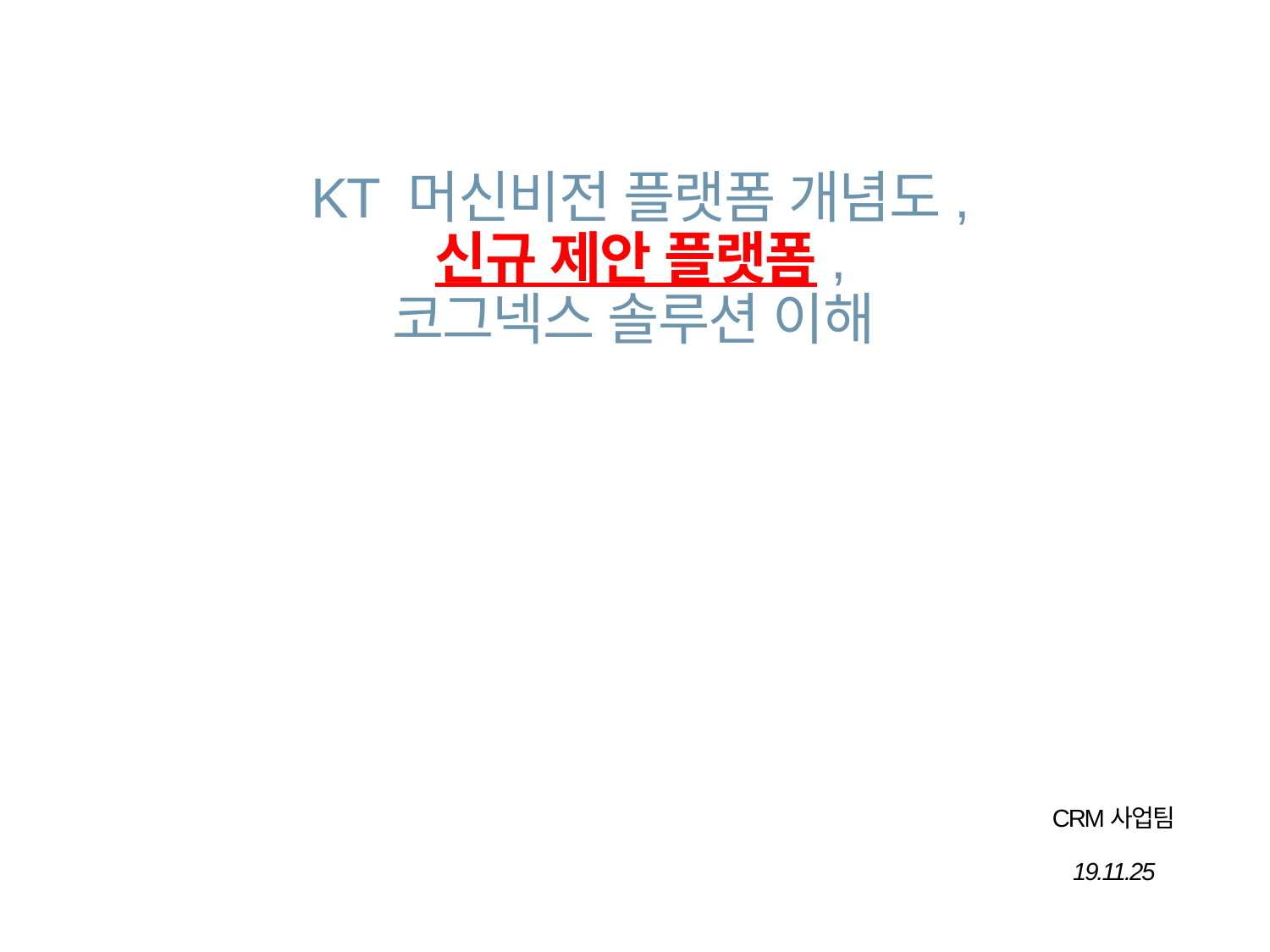

KT 머신비전 플랫폼 개념도,
신규 제안 플랫폼,
코그넥스 솔루션 이해
CRM사업팀

19.11.25